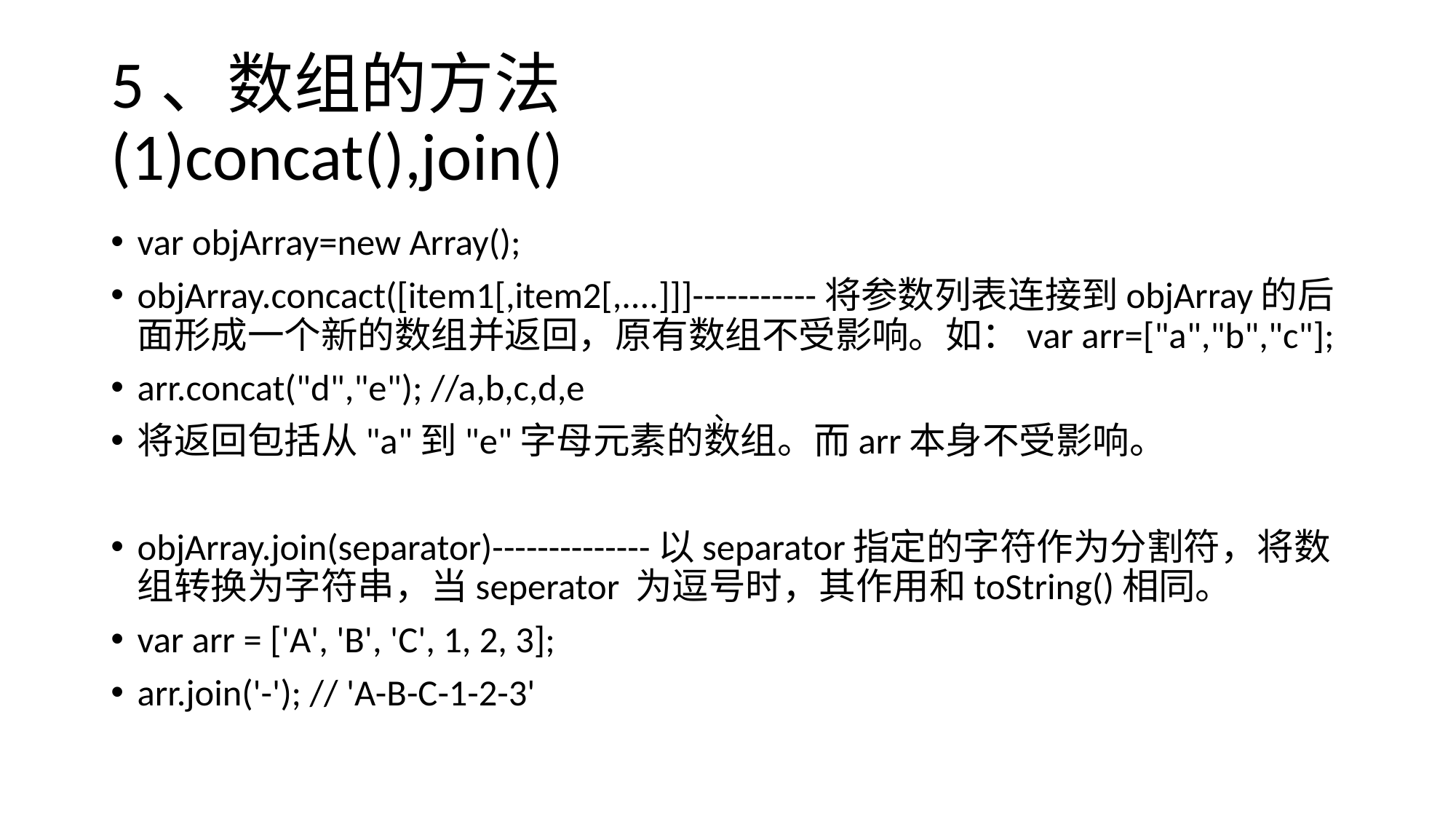

# 5、数组的方法 (1)concat(),join()
var objArray=new Array();
objArray.concact([item1[,item2[,....]]]-----------将参数列表连接到objArray的后面形成一个新的数组并返回，原有数组不受影响。如：var arr=["a","b","c"];
arr.concat("d","e"); //a,b,c,d,e
将返回包括从"a"到"e"字母元素的数组。而arr本身不受影响。

objArray.join(separator)--------------以separator指定的字符作为分割符，将数组转换为字符串，当seperator 为逗号时，其作用和toString()相同。
var arr = ['A', 'B', 'C', 1, 2, 3];
arr.join('-'); // 'A-B-C-1-2-3'

、